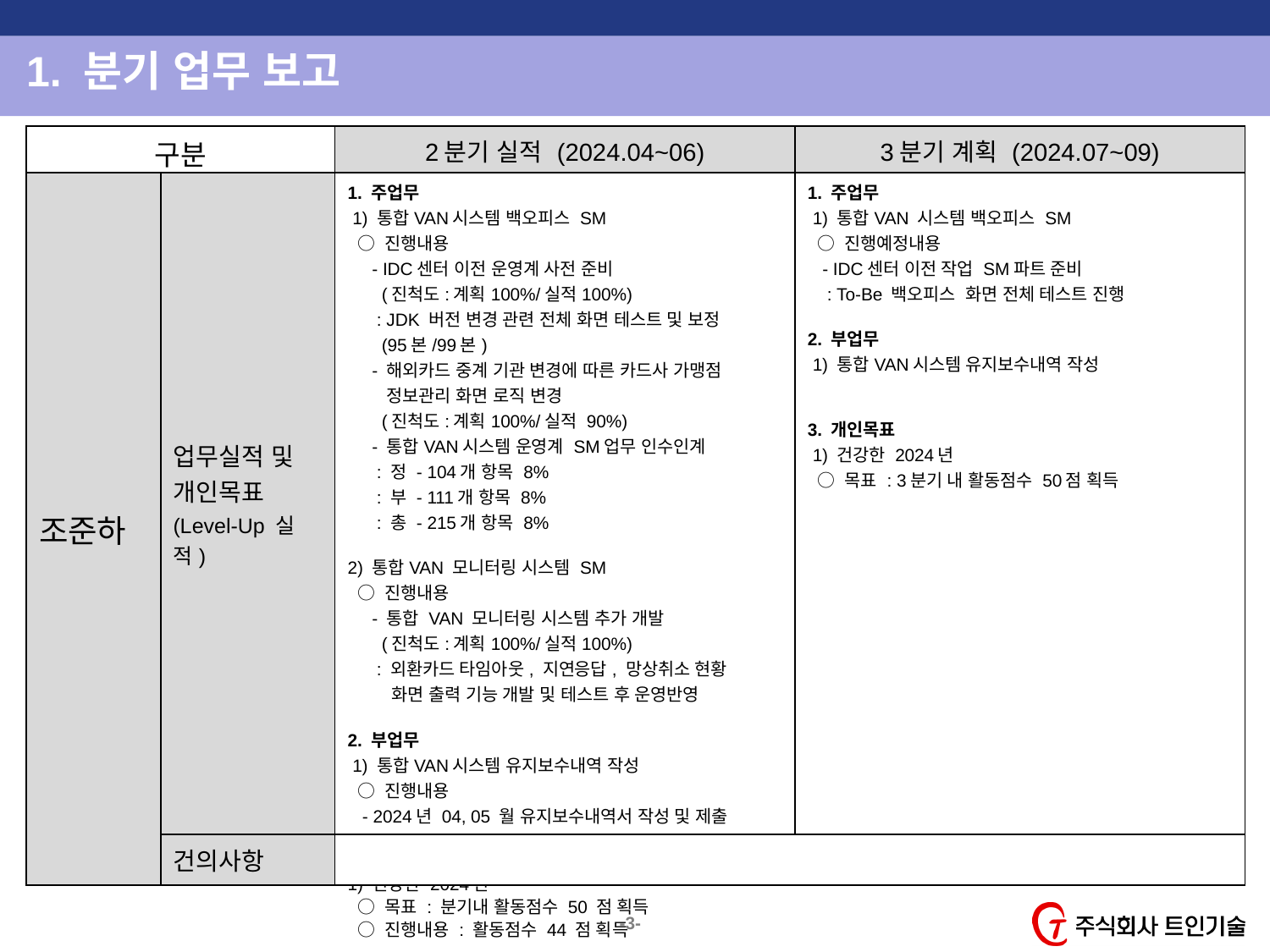

1. 분기 업무 보고
| 구분 |  | 2분기 실적 (2024.04~06) | 3분기 계획 (2024.07~09) |
| --- | --- | --- | --- |
| 조준하 | 업무실적 및 개인목표 (Level-Up 실적) | 1. 주업무 1) 통합VAN시스템 백오피스 SM ○ 진행내용 - IDC센터 이전 운영계 사전 준비 (진척도:계획100%/실적100%) : JDK 버전 변경 관련 전체 화면 테스트 및 보정 (95본/99본) - 해외카드 중계 기관 변경에 따른 카드사 가맹점 정보관리 화면 로직 변경 (진척도:계획100%/실적 90%) - 통합VAN시스템 운영계 SM업무 인수인계 : 정 - 104개 항목 8% : 부 - 111개 항목 8% : 총 - 215개 항목 8% 2) 통합VAN 모니터링 시스템 SM ○ 진행내용 - 통합 VAN 모니터링 시스템 추가 개발 (진척도:계획100%/실적100%) : 외환카드 타임아웃, 지연응답, 망상취소 현황 화면 출력 기능 개발 및 테스트 후 운영반영 2. 부업무 1) 통합VAN시스템 유지보수내역 작성 ○ 진행내용 - 2024년 04, 05 월 유지보수내역서 작성 및 제출 3. 개인목표 1) 건강한 2024년 ○ 목표 : 분기내 활동점수 50 점 획득 ○ 진행내용 : 활동점수 44 점 획득 | 1. 주업무 1) 통합VAN 시스템 백오피스 SM ○ 진행예정내용 - IDC센터 이전 작업 SM파트 준비 : To-Be 백오피스 화면 전체 테스트 진행 2. 부업무 1) 통합VAN시스템 유지보수내역 작성 3. 개인목표 1) 건강한 2024년 ○ 목표 : 3분기 내 활동점수 50점 획득 |
|  | 건의사항 |  |  |